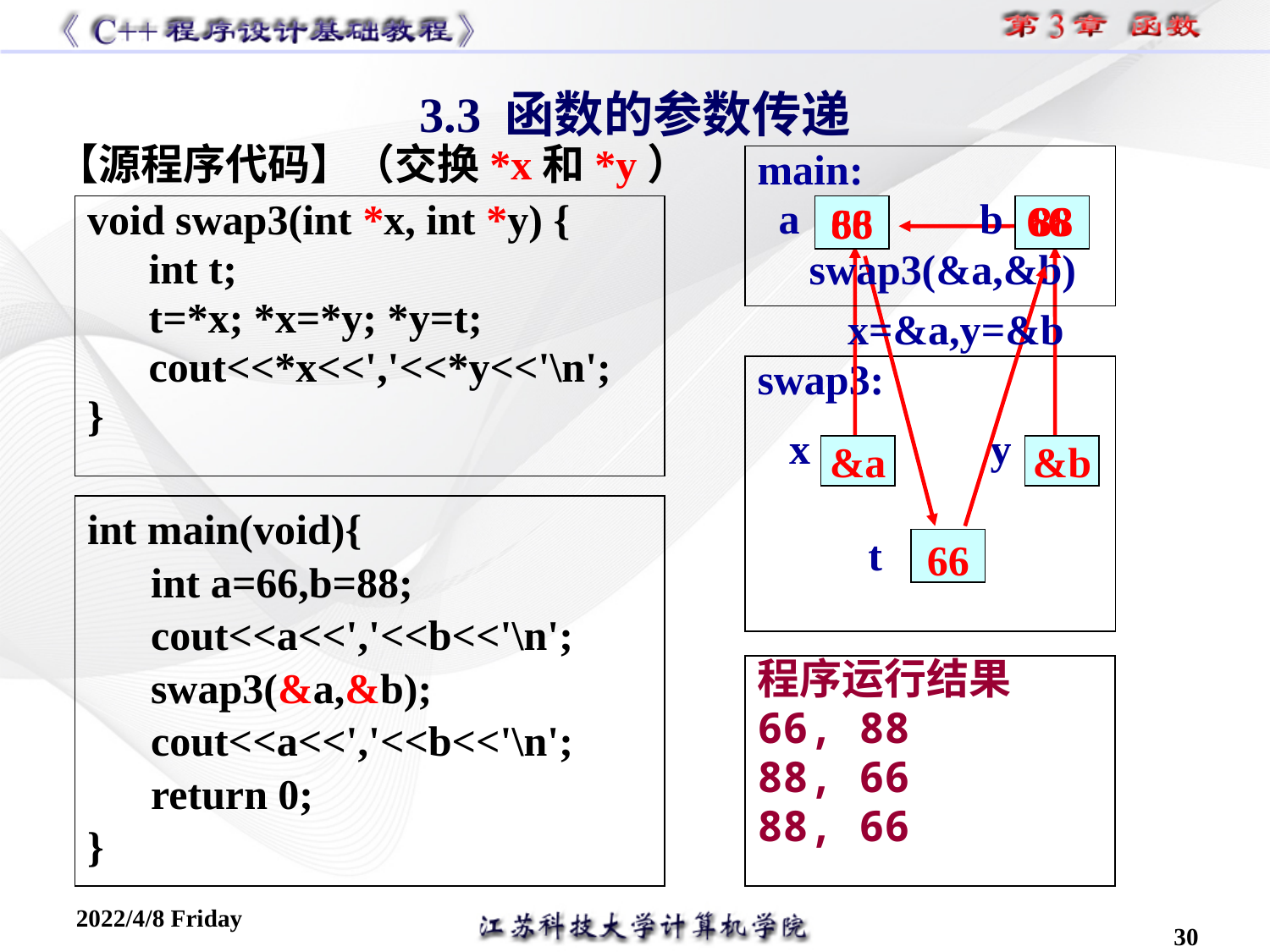

3.3 函数的参数传递
【源程序代码】（交换*x和*y）
main:
  a                 b

swap3(&a,&b)
66
88
void swap3(int *x, int *y) {
int t;
t=*x; *x=*y; *y=t;
cout<<*x<<','<<*y<<'\n';
}
66
88

x=&a,y=&b
swap3:

   x                 y

&a
&b
int main(void){
int a=66,b=88;
cout<<a<<','<<b<<'\n';
swap3(&a,&b);
cout<<a<<','<<b<<'\n';
return 0;
}
    t

66
程序运行结果
66, 88
88, 66
88, 66